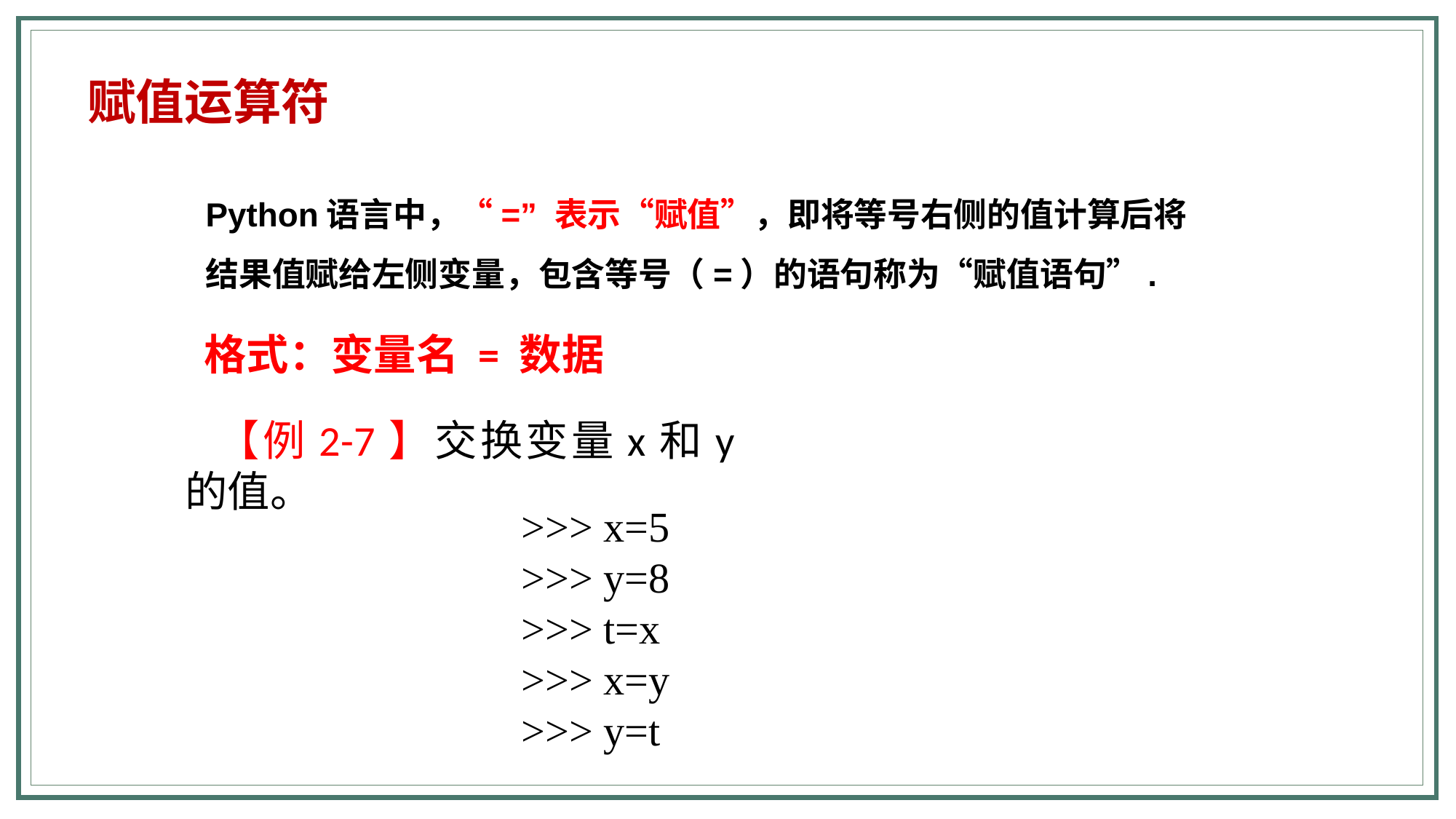

赋值运算符
Python语言中，“=” 表示“赋值”，即将等号右侧的值计算后将结果值赋给左侧变量，包含等号（=）的语句称为“赋值语句”.
格式：变量名 = 数据
【例2-7】交换变量x和y的值。
>>> x=5
>>> y=8
>>> t=x
>>> x=y
>>> y=t